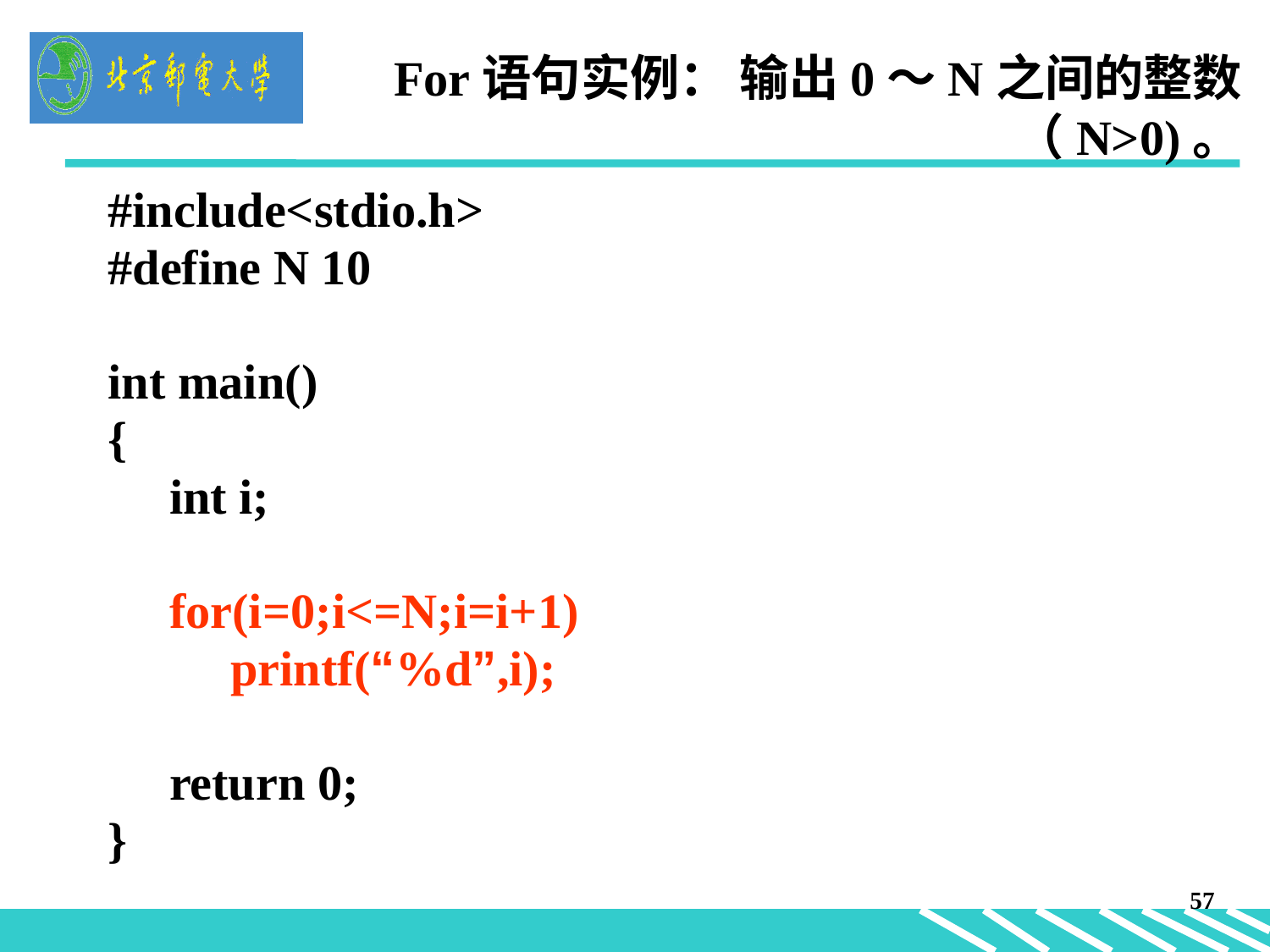

# For语句实例： 输出0～N之间的整数（N>0)。
#include<stdio.h>
#define N 10

int main()
{
     int i;

     for(i=0;i<=N;i=i+1)
          printf(“%d”,i);

     return 0;
}

57